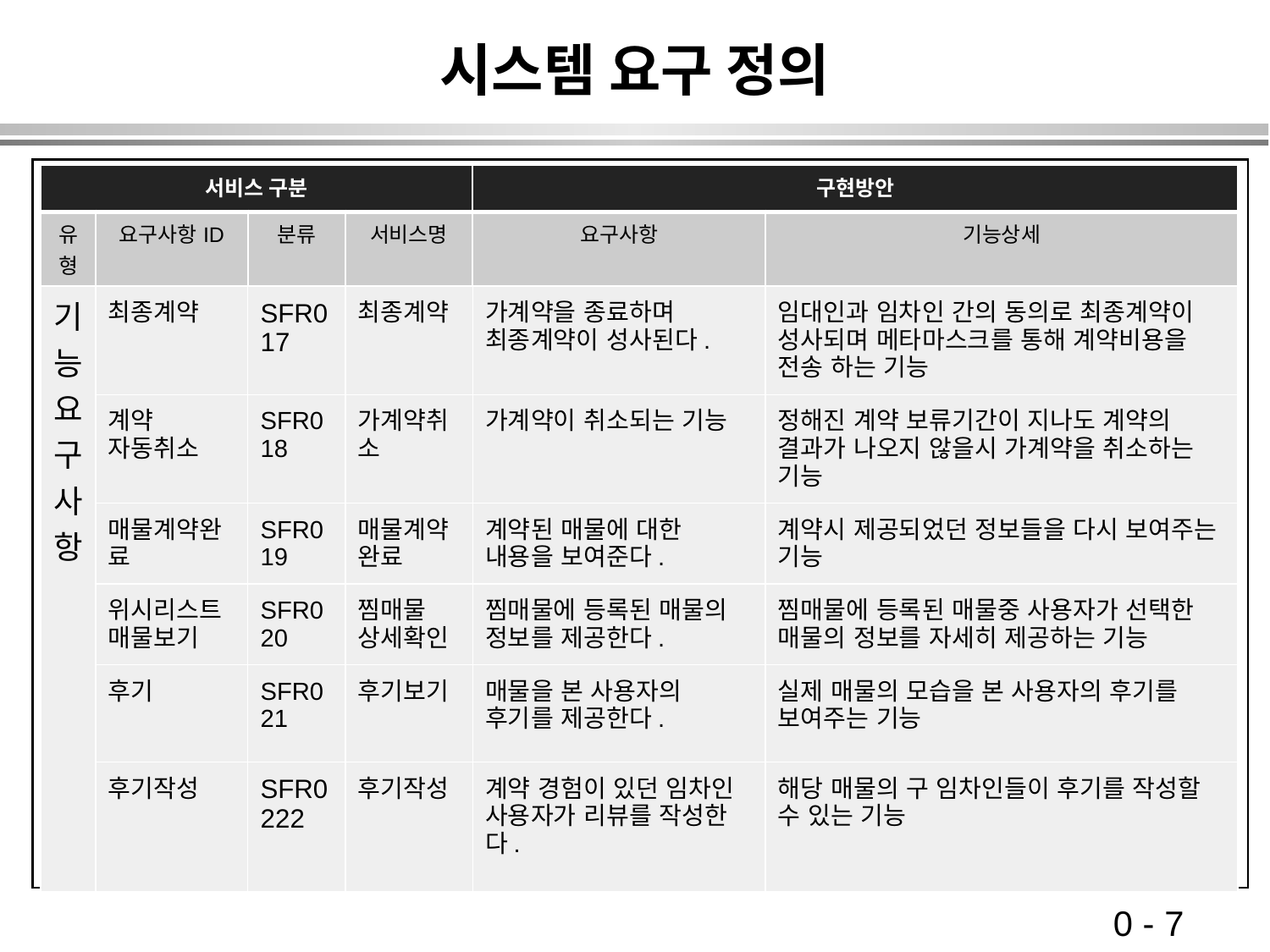

# 시스템 요구 정의
| 서비스 구분 |  |  |  | 구현방안 |  |
| --- | --- | --- | --- | --- | --- |
| 유형 | 요구사항ID | 분류 | 서비스명 | 요구사항 | 기능상세 |
| 기능요구사항 | 최종계약 | SFR017 | 최종계약 | 가계약을 종료하며 최종계약이 성사된다. | 임대인과 임차인 간의 동의로 최종계약이 성사되며 메타마스크를 통해 계약비용을 전송 하는 기능 |
|  | 계약 자동취소 | SFR018 | 가계약취소 | 가계약이 취소되는 기능 | 정해진 계약 보류기간이 지나도 계약의 결과가 나오지 않을시 가계약을 취소하는 기능 |
|  | 매물계약완료 | SFR019 | 매물계약완료 | 계약된 매물에 대한 내용을 보여준다. | 계약시 제공되었던 정보들을 다시 보여주는 기능 |
|  | 위시리스트 매물보기 | SFR020 | 찜매물 상세확인 | 찜매물에 등록된 매물의 정보를 제공한다. | 찜매물에 등록된 매물중 사용자가 선택한 매물의 정보를 자세히 제공하는 기능 |
|  | 후기 | SFR021 | 후기보기 | 매물을 본 사용자의 후기를 제공한다. | 실제 매물의 모습을 본 사용자의 후기를 보여주는 기능 |
|  | 후기작성 | SFR0222 | 후기작성 | 계약 경험이 있던 임차인 사용자가 리뷰를 작성한다. | 해당 매물의 구 임차인들이 후기를 작성할 수 있는 기능 |